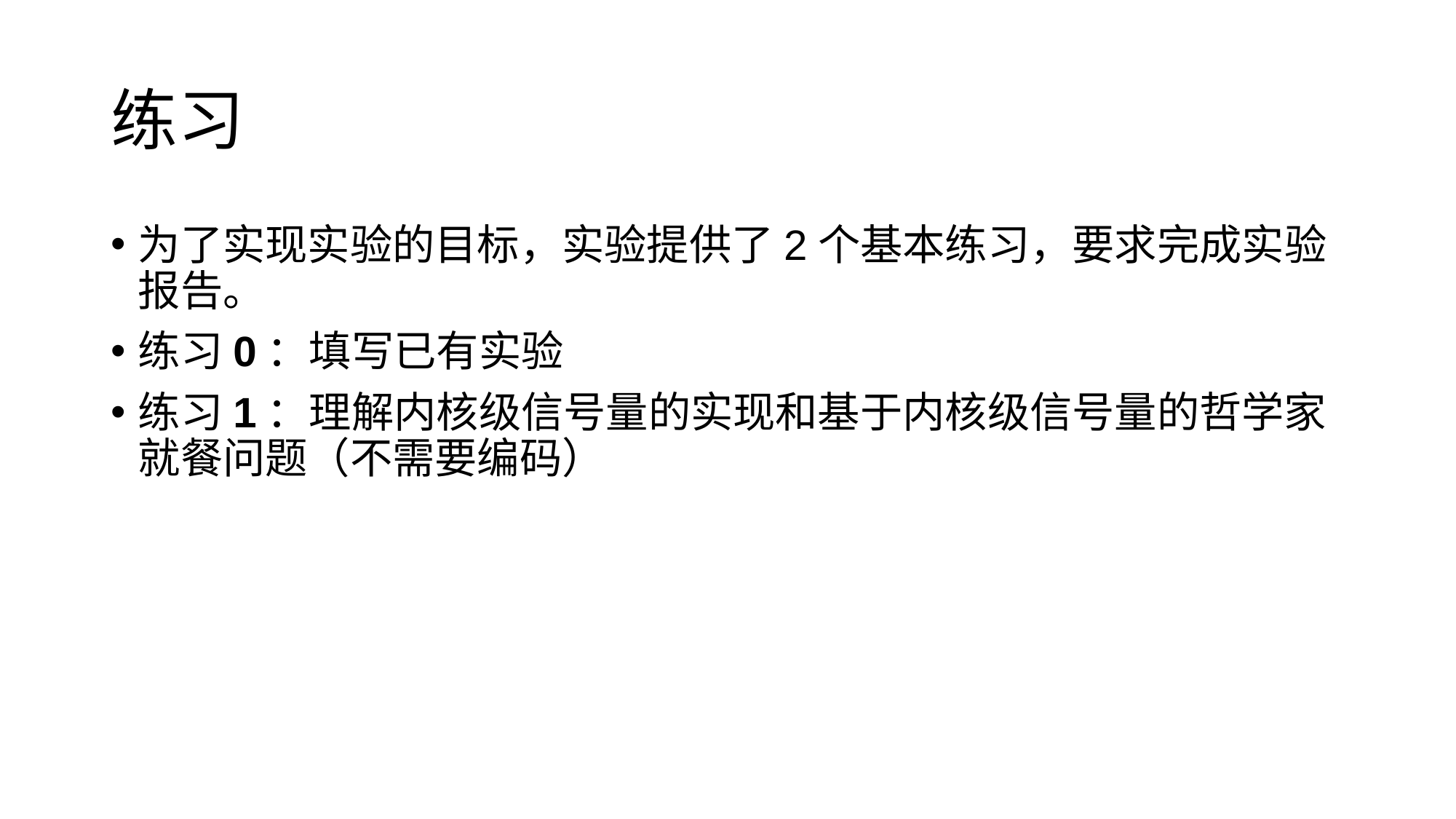

# 练习
为了实现实验的目标，实验提供了2个基本练习，要求完成实验报告。
练习0：填写已有实验
练习1：理解内核级信号量的实现和基于内核级信号量的哲学家就餐问题（不需要编码）